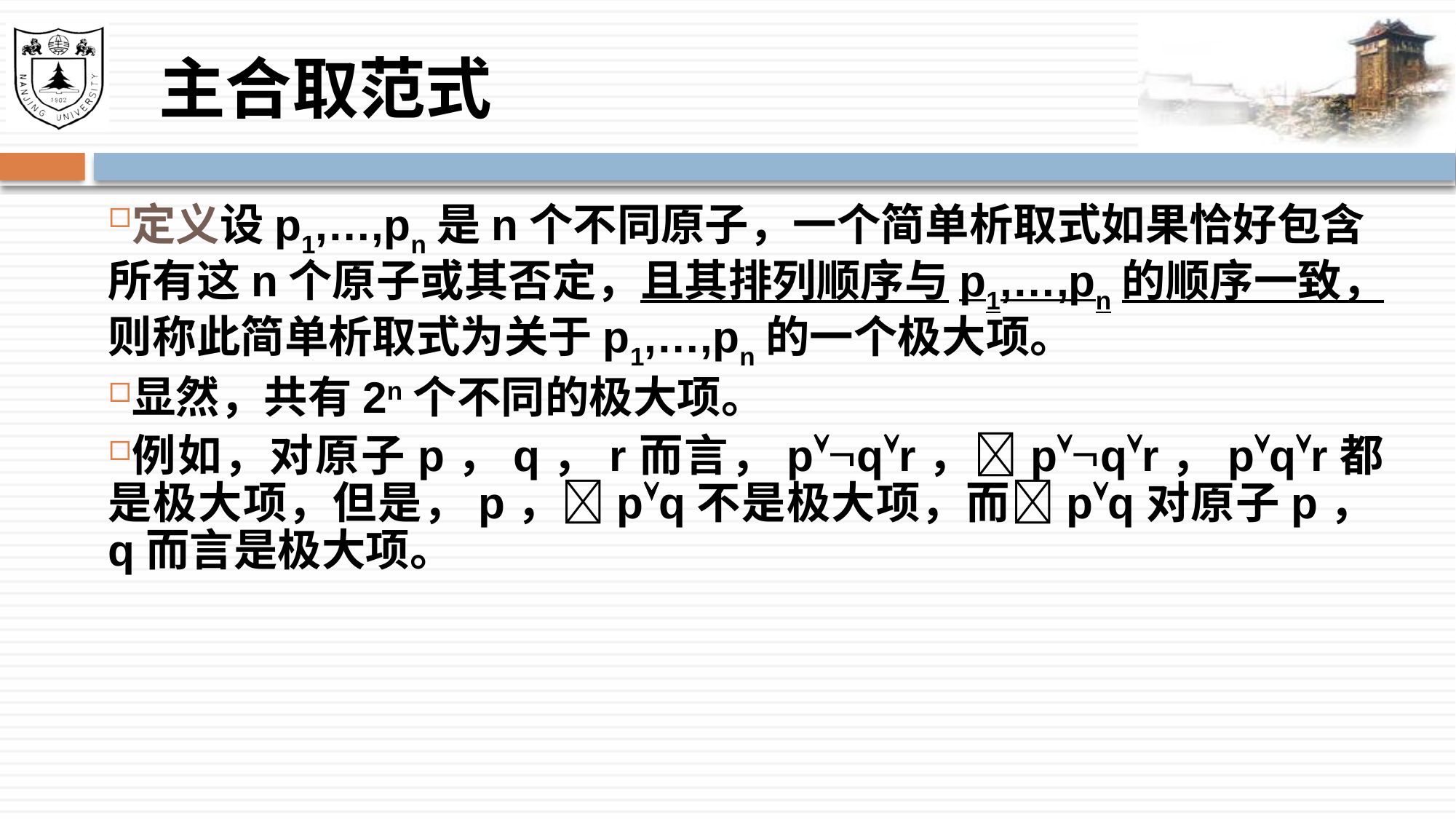

# 主合取范式
定义设p1,…,pn是n个不同原子，一个简单析取式如果恰好包含所有这n个原子或其否定，且其排列顺序与p1,…,pn的顺序一致，则称此简单析取式为关于p1,…,pn的一个极大项。
显然，共有2n个不同的极大项。
例如，对原子p，q，r而言，p∨¬q∨r，¬p∨¬q∨r，p∨q∨r都是极大项，但是，p，¬p∨q不是极大项，而¬p∨q对原子p，q而言是极大项。